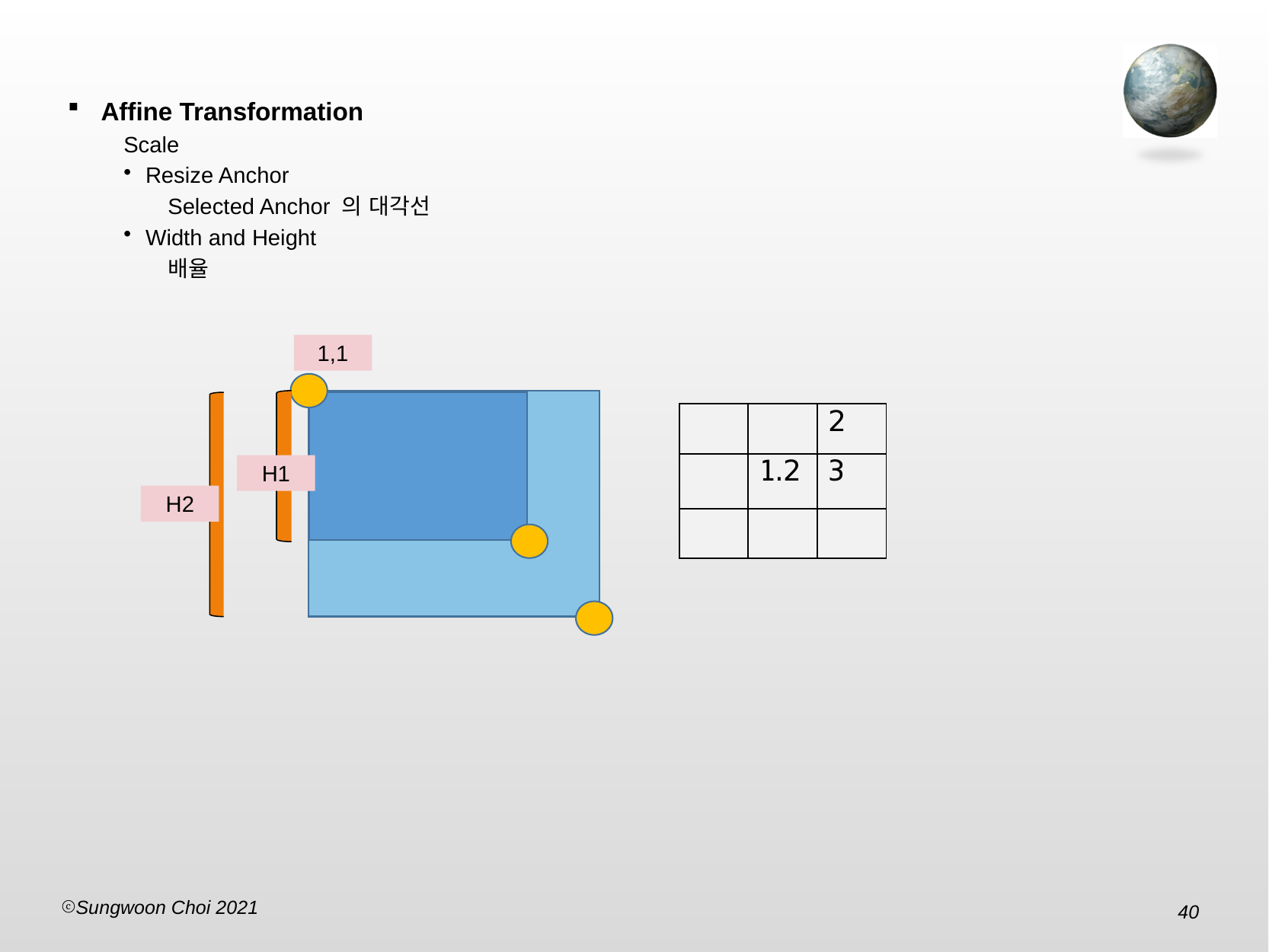

Affine Transformation
Scale
Resize Anchor
Selected Anchor 의 대각선
Width and Height
배율

1,1

|  |  | 2 |
| --- | --- | --- |
|  | 1.2 | 3 |
|  |  |  |
H1
H2

Sungwoon Choi 2021
40